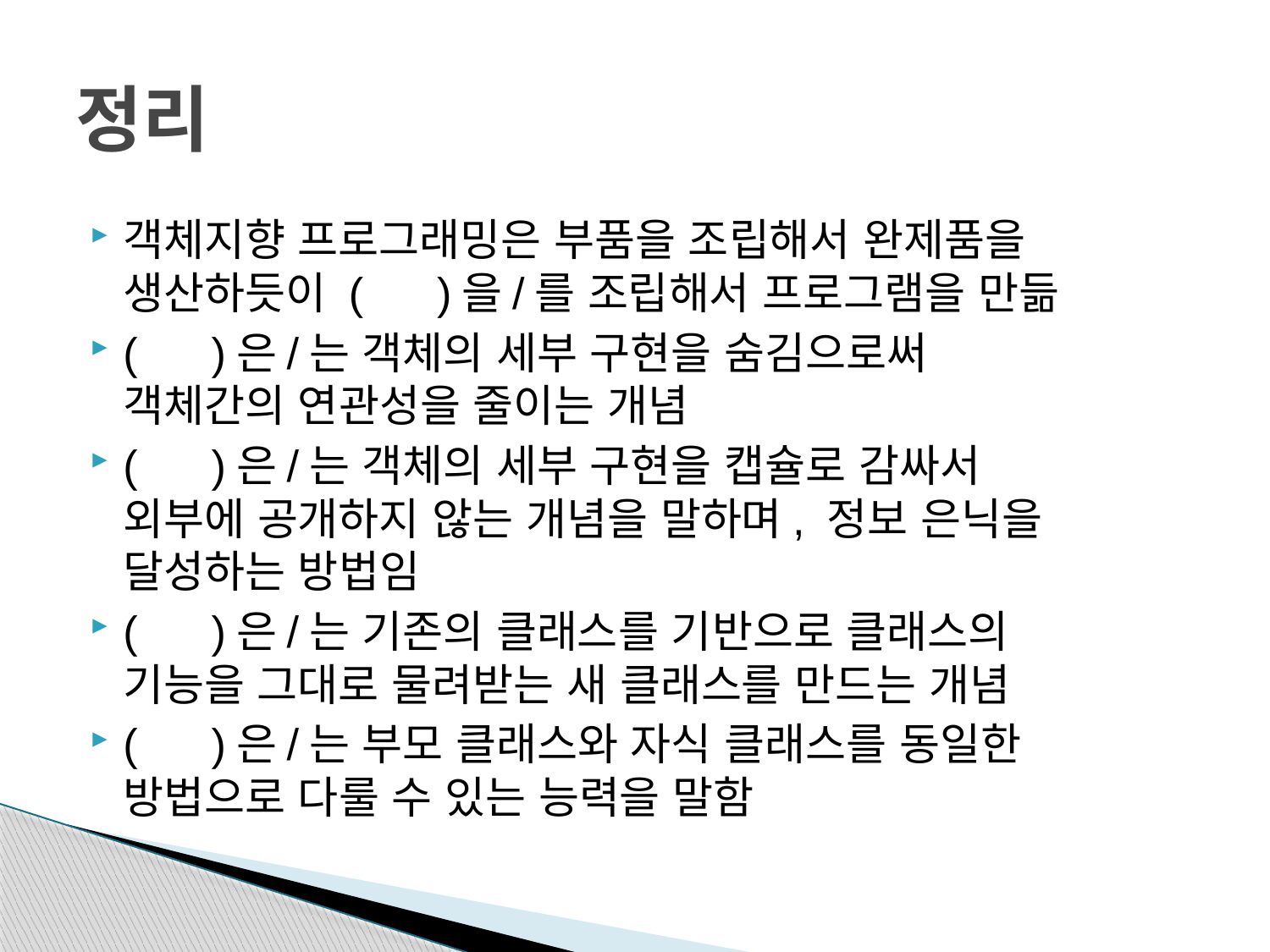

# 정리
객체지향 프로그래밍은 부품을 조립해서 완제품을
생산하듯이 (      )을/를 조립해서 프로그램을 만듦
(      )은/는 객체의 세부 구현을 숨김으로써
객체간의 연관성을 줄이는 개념
(      )은/는 객체의 세부 구현을 캡슐로 감싸서
외부에 공개하지 않는 개념을 말하며, 정보 은닉을
달성하는 방법임
(      )은/는 기존의 클래스를 기반으로 클래스의
기능을 그대로 물려받는 새 클래스를 만드는 개념
(      )은/는 부모 클래스와 자식 클래스를 동일한
방법으로 다룰 수 있는 능력을 말함